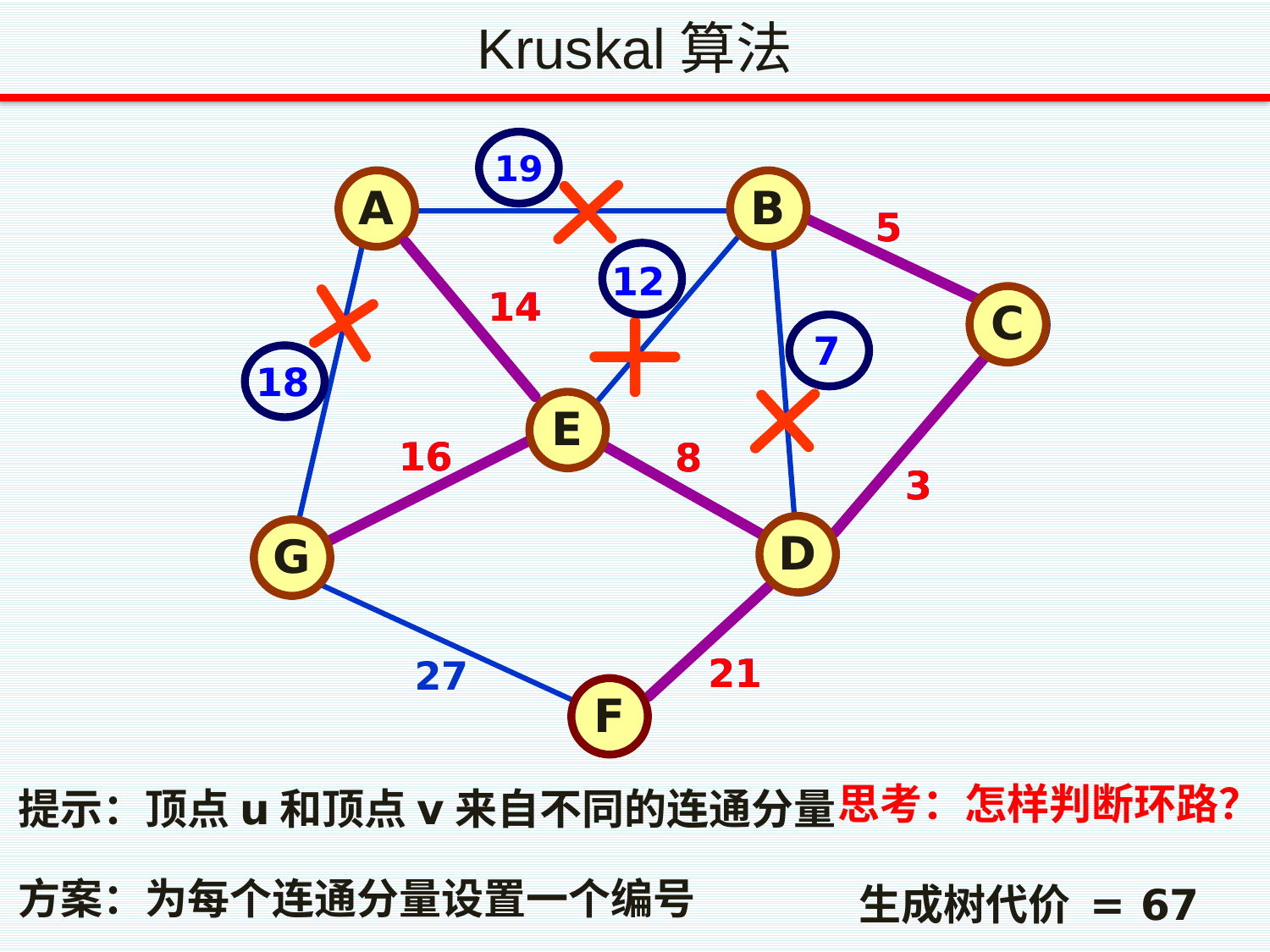

Kruskal算法

19
A
B
A
B

5
5

12
14
14

C
C

7

18

E
E
16
16
8
8

3
3
D
G
G
D

21
21
27
F
F
思考：怎样判断环路？
提示：顶点u和顶点v来自不同的连通分量
生成树代价 = 67
方案：为每个连通分量设置一个编号